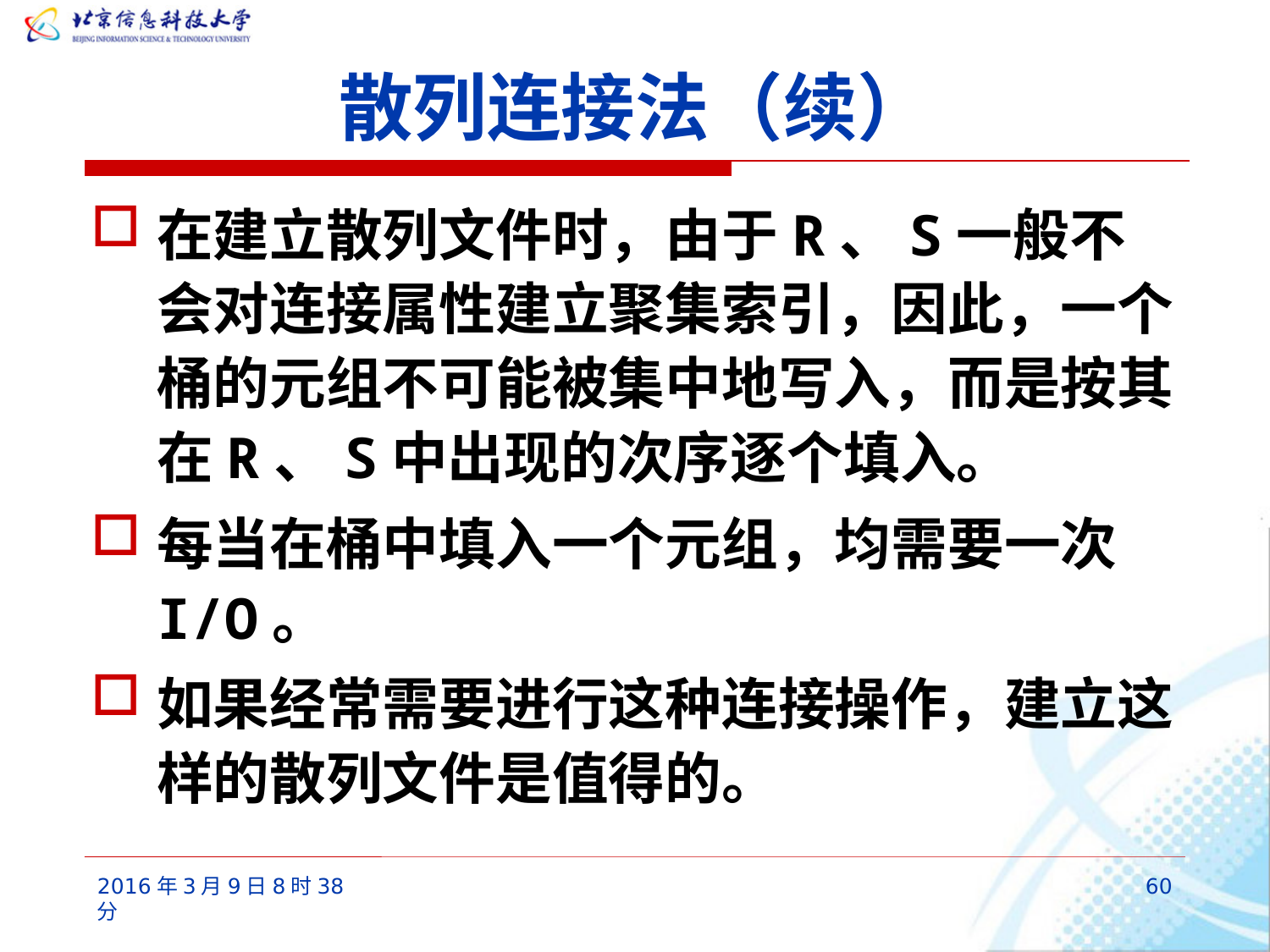

# 散列连接法（续）
在建立散列文件时，由于R、S一般不会对连接属性建立聚集索引，因此，一个桶的元组不可能被集中地写入，而是按其在R、S中出现的次序逐个填入。
每当在桶中填入一个元组，均需要一次I/O。
如果经常需要进行这种连接操作，建立这样的散列文件是值得的。
2016年3月9日8时38分
60